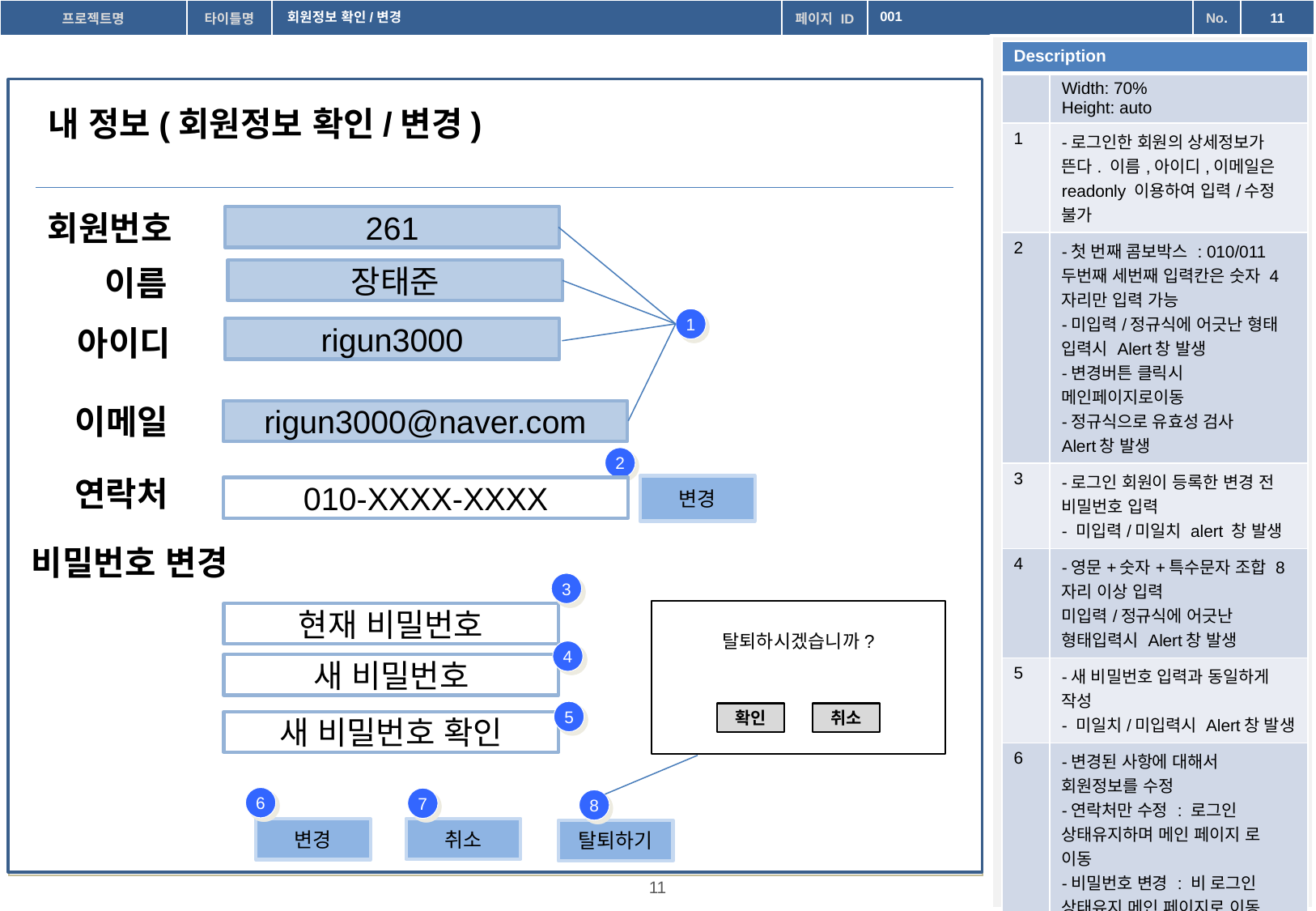

회원정보 확인/변경
001
| Description |  |
| --- | --- |
|  | Width: 70% Height: auto |
| 1 | -로그인한 회원의 상세정보가 뜬다. 이름,아이디,이메일은 readonly 이용하여 입력/수정 불가 |
| 2 | -첫 번째 콤보박스 : 010/011 두번째 세번째 입력칸은 숫자 4자리만 입력 가능 -미입력/정규식에 어긋난 형태 입력시 Alert창 발생 -변경버튼 클릭시 메인페이지로이동 -정규식으로 유효성 검사 Alert창 발생 |
| 3 | -로그인 회원이 등록한 변경 전 비밀번호 입력 - 미입력/미일치 alert 창 발생 |
| 4 | -영문+숫자+특수문자 조합 8자리 이상 입력 미입력/정규식에 어긋난 형태입력시 Alert창 발생 |
| 5 | -새 비밀번호 입력과 동일하게 작성 - 미일치/미입력시 Alert창 발생 |
| 6 | -변경된 사항에 대해서 회원정보를 수정 -연락처만 수정 : 로그인 상태유지하며 메인 페이지 로 이동 -비밀번호 변경 : 비 로그인 상태유지 메인 페이지로 이동 |
| 7 | 변경사항 저장하지 않고 메인 페이지로 이동 |
| 8 | 탈퇴확인 여부묻는 컨펌창 발생 취소 : 페이지 유지 확인 : 비 로그인 상태의 메인페이지로 이동 예약중에 있는 회원: 탈퇴불가 Alert창 발생 |

내 정보(회원정보 확인/변경)
회원번호
261
이름
장태준
1
아이디
rigun3000
이메일
rigun3000@naver.com
2
연락처
변경
010-XXXX-XXXX
비밀번호 변경
3
탈퇴하시겠습니까?
확인
취소
현재 비밀번호
4
새 비밀번호
5
새 비밀번호 확인
6
7
8
취소
변경
탈퇴하기